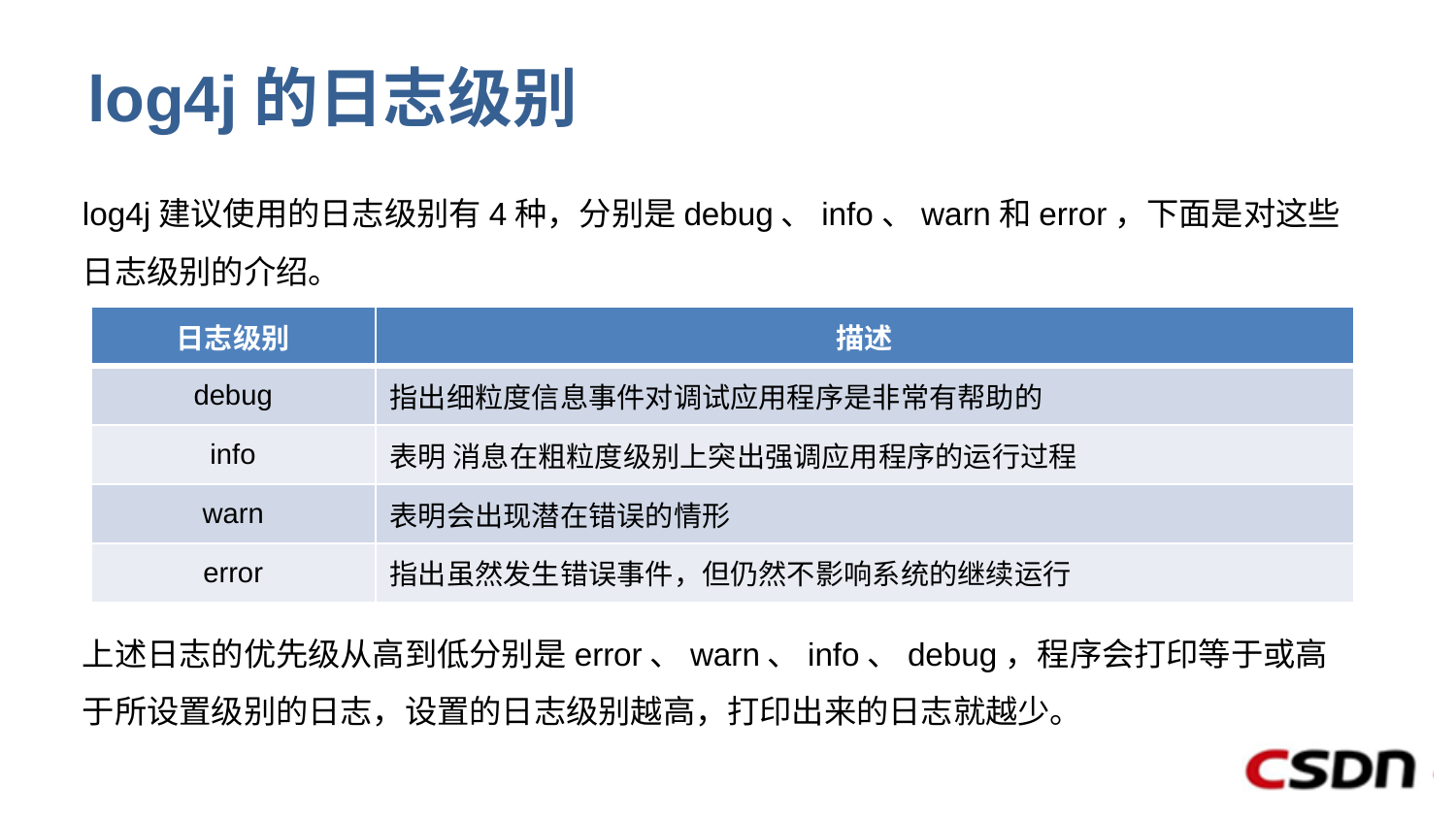

# log4j的日志级别
log4j建议使用的日志级别有4种，分别是debug、info、warn和error，下面是对这些日志级别的介绍。
| 日志级别 | 描述 |
| --- | --- |
| debug | 指出细粒度信息事件对调试应用程序是非常有帮助的 |
| info | 表明 消息在粗粒度级别上突出强调应用程序的运行过程 |
| warn | 表明会出现潜在错误的情形 |
| error | 指出虽然发生错误事件，但仍然不影响系统的继续运行 |
上述日志的优先级从高到低分别是error、warn、info、debug，程序会打印等于或高于所设置级别的日志，设置的日志级别越高，打印出来的日志就越少。